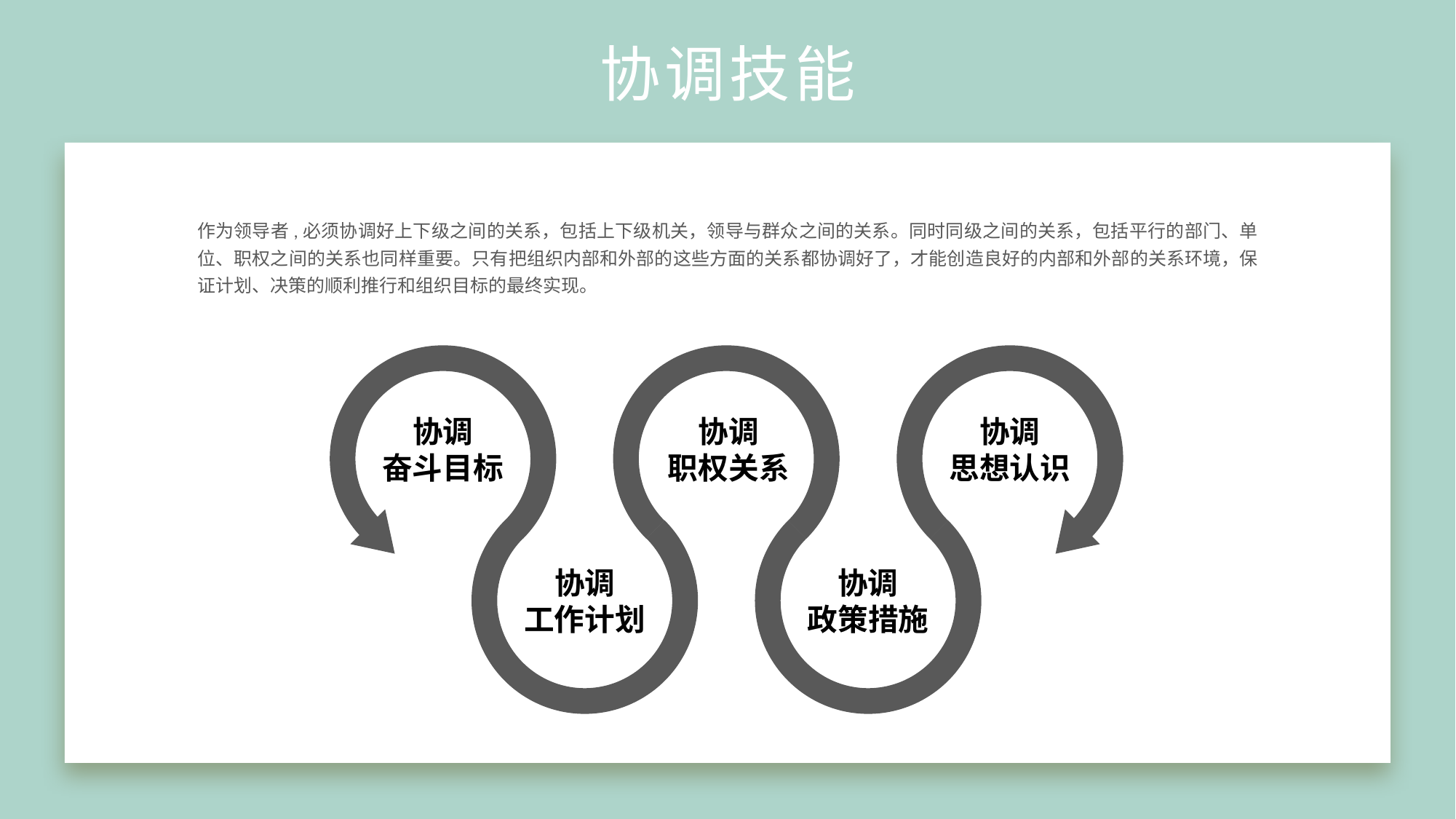

# 协调技能

作为领导者,必须协调好上下级之间的关系，包括上下级机关，领导与群众之间的关系。同时同级之间的关系，包括平行的部门、单位、职权之间的关系也同样重要。只有把组织内部和外部的这些方面的关系都协调好了，才能创造良好的内部和外部的关系环境，保证计划、决策的顺利推行和组织目标的最终实现。

协调
奋斗目标
协调
职权关系
协调
思想认识

协调
工作计划
协调
政策措施